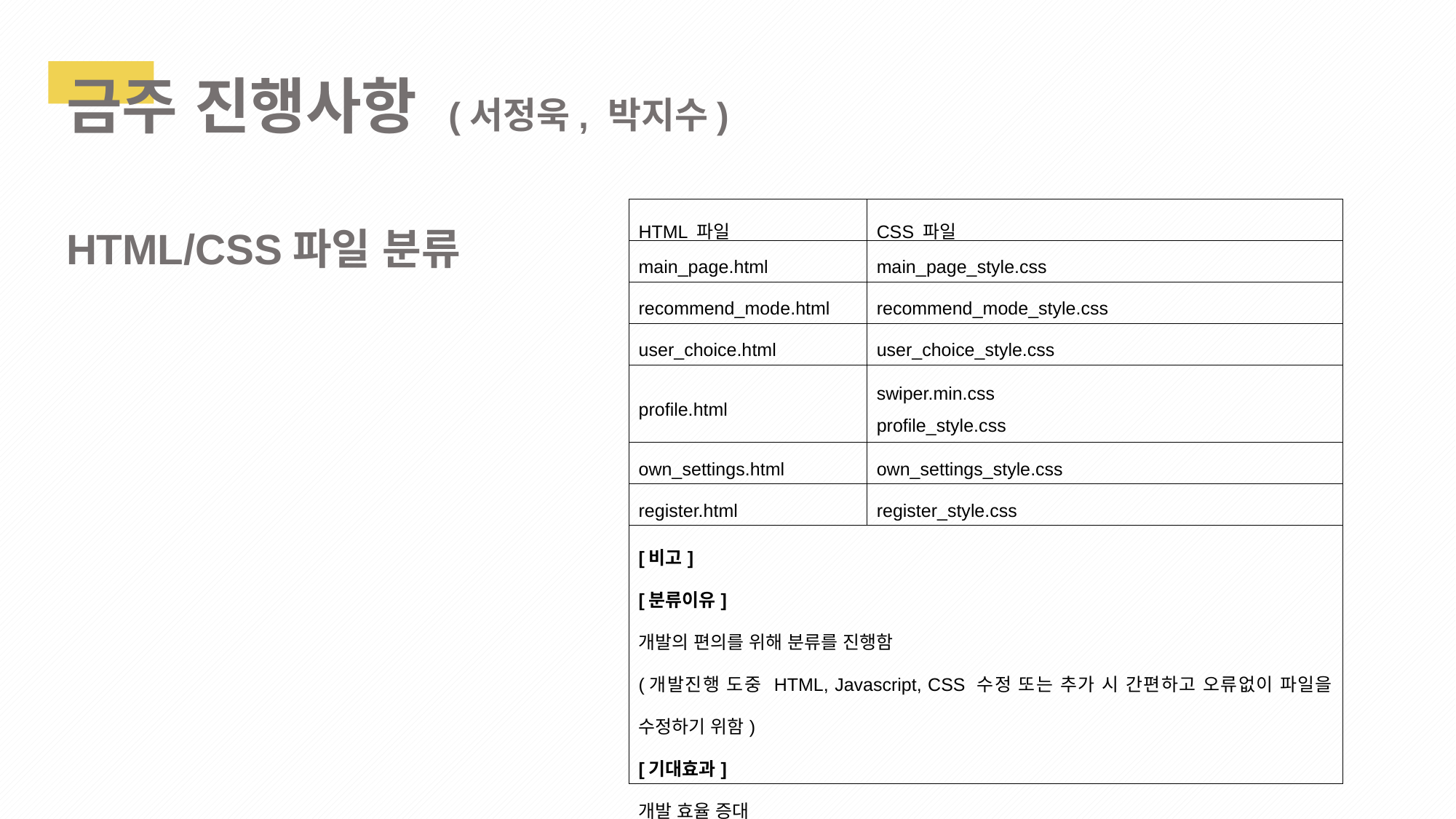

금주 진행사항 (서정욱, 박지수)
HTML/CSS파일 분류
| HTML 파일 | CSS 파일 |
| --- | --- |
| main\_page.html | main\_page\_style.css |
| recommend\_mode.html | recommend\_mode\_style.css |
| user\_choice.html | user\_choice\_style.css |
| profile.html | swiper.min.css profile\_style.css |
| own\_settings.html | own\_settings\_style.css |
| register.html | register\_style.css |
| [비고] [분류이유] 개발의 편의를 위해 분류를 진행함 (개발진행 도중 HTML, Javascript, CSS 수정 또는 추가 시 간편하고 오류없이 파일을 수정하기 위함) [기대효과] 개발 효율 증대 |  |